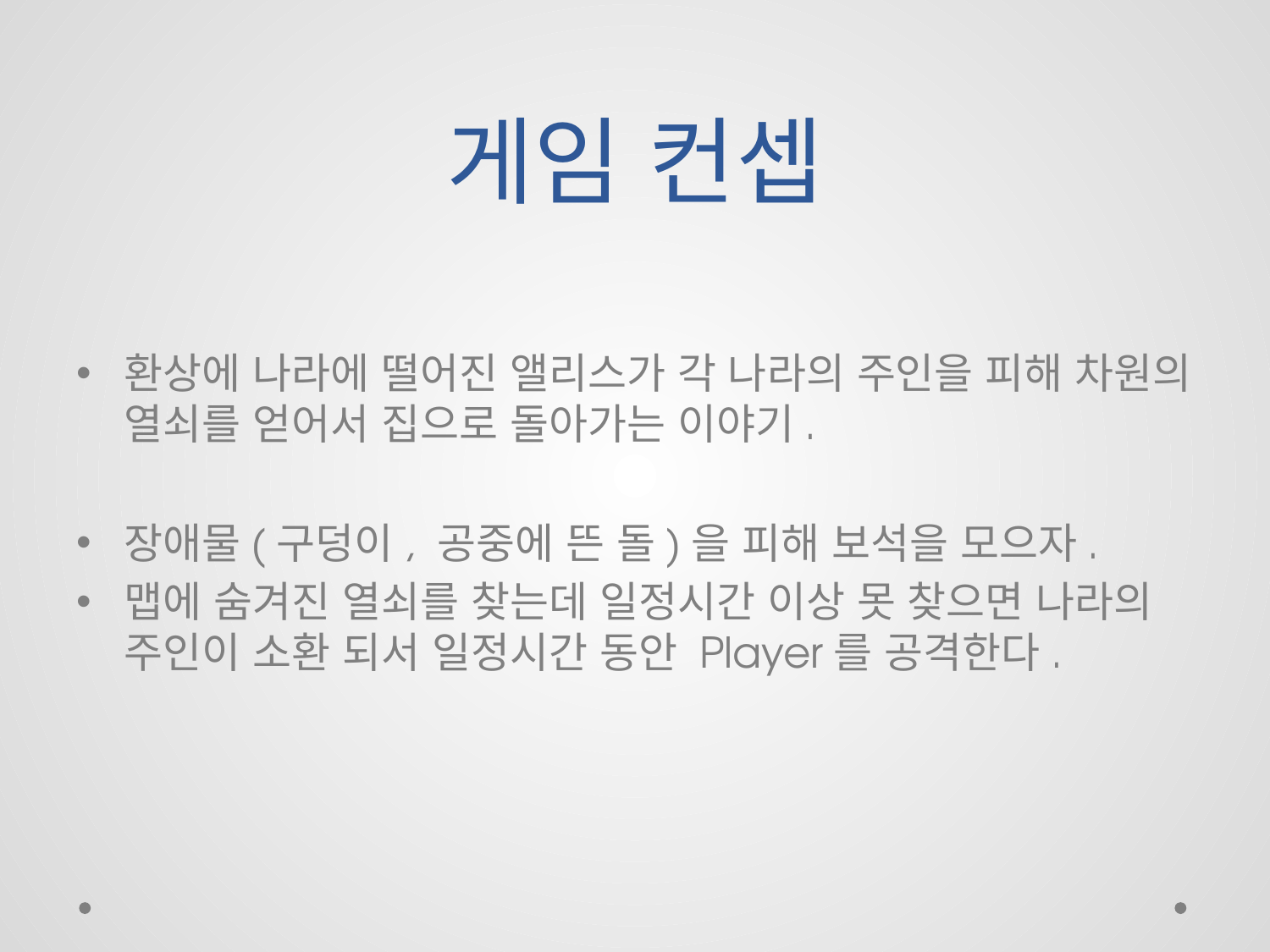

# 게임 컨셉

환상에 나라에 떨어진 앨리스가 각 나라의 주인을 피해 차원의 열쇠를 얻어서 집으로 돌아가는 이야기.

장애물(구덩이, 공중에 뜬 돌)을 피해 보석을 모으자.
맵에 숨겨진 열쇠를 찾는데 일정시간 이상 못 찾으면 나라의 주인이 소환 되서 일정시간 동안 Player를 공격한다.